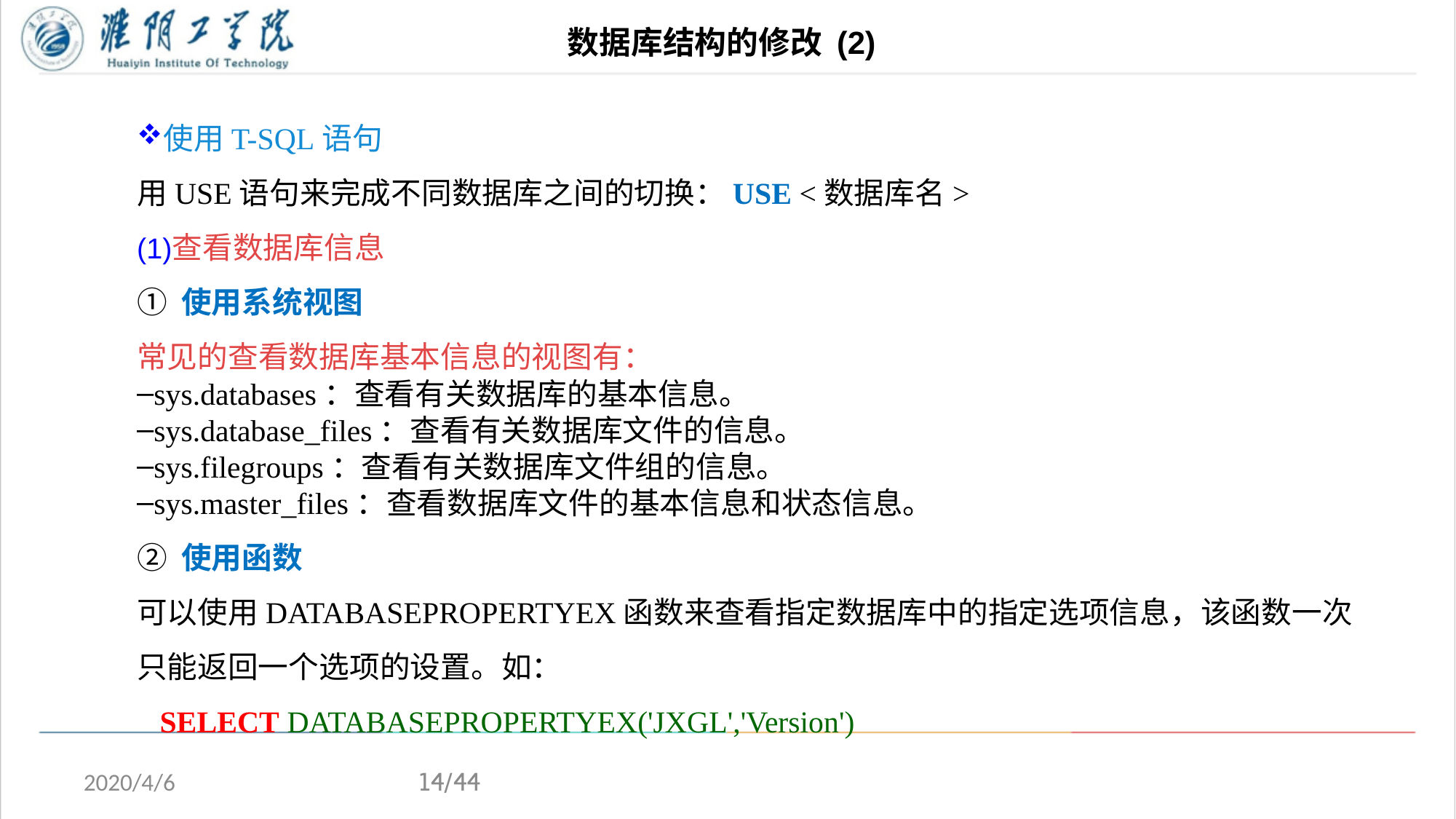

# 数据库结构的修改 (2)
使用T-SQL语句
用USE语句来完成不同数据库之间的切换：USE <数据库名>
查看数据库信息
① 使用系统视图
常见的查看数据库基本信息的视图有：
sys.databases：查看有关数据库的基本信息。
sys.database_files：查看有关数据库文件的信息。
sys.filegroups：查看有关数据库文件组的信息。
sys.master_files：查看数据库文件的基本信息和状态信息。
② 使用函数
可以使用DATABASEPROPERTYEX函数来查看指定数据库中的指定选项信息，该函数一次只能返回一个选项的设置。如：
   SELECT DATABASEPROPERTYEX('JXGL','Version')
14/44
2020/4/6